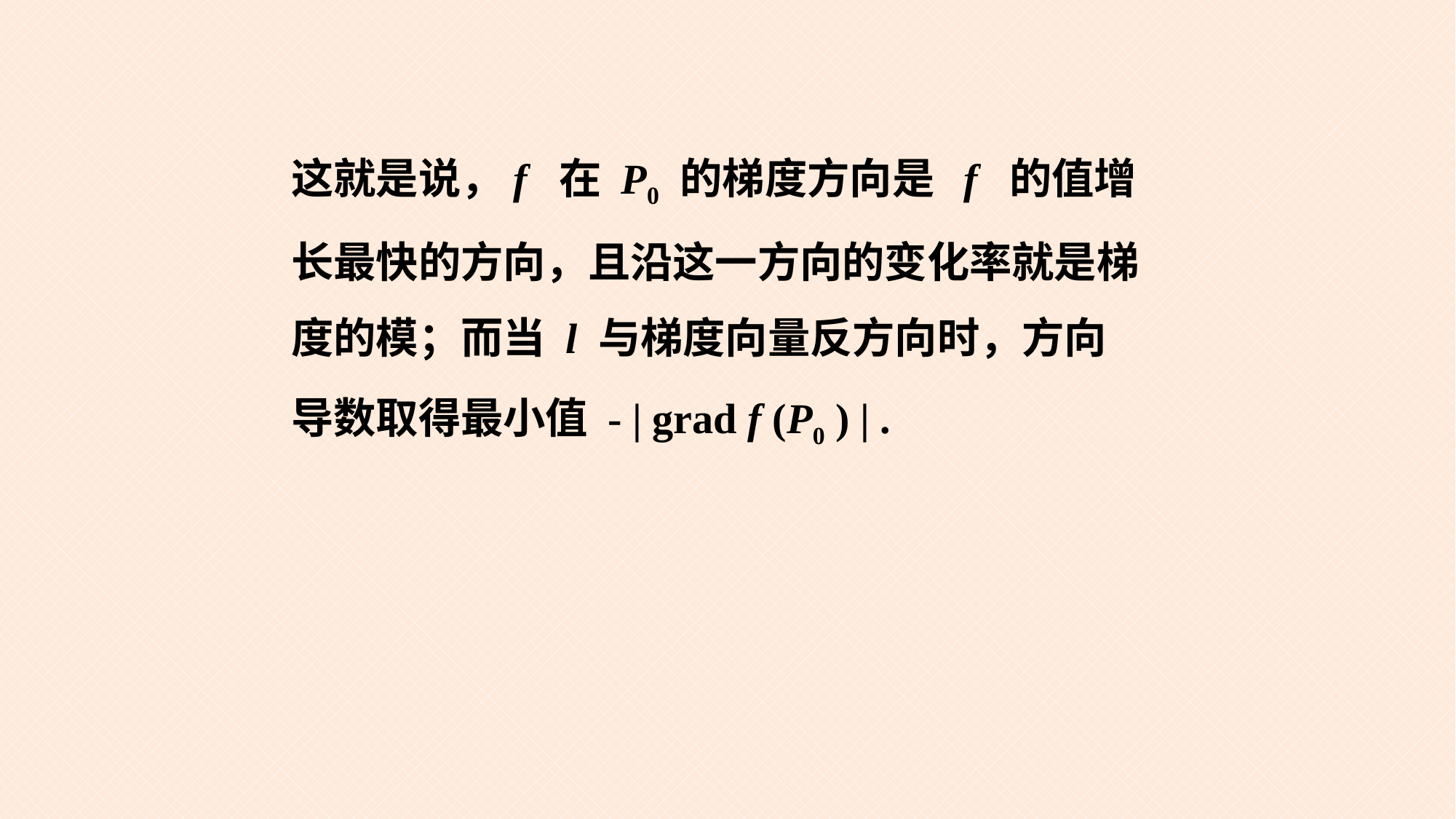

这就是说，f  在 P0 的梯度方向是  f  的值增长最快的方向，且沿这一方向的变化率就是梯度的模；而当 l 与梯度向量反方向时，方向导数取得最小值 - | grad f (P0 ) | .